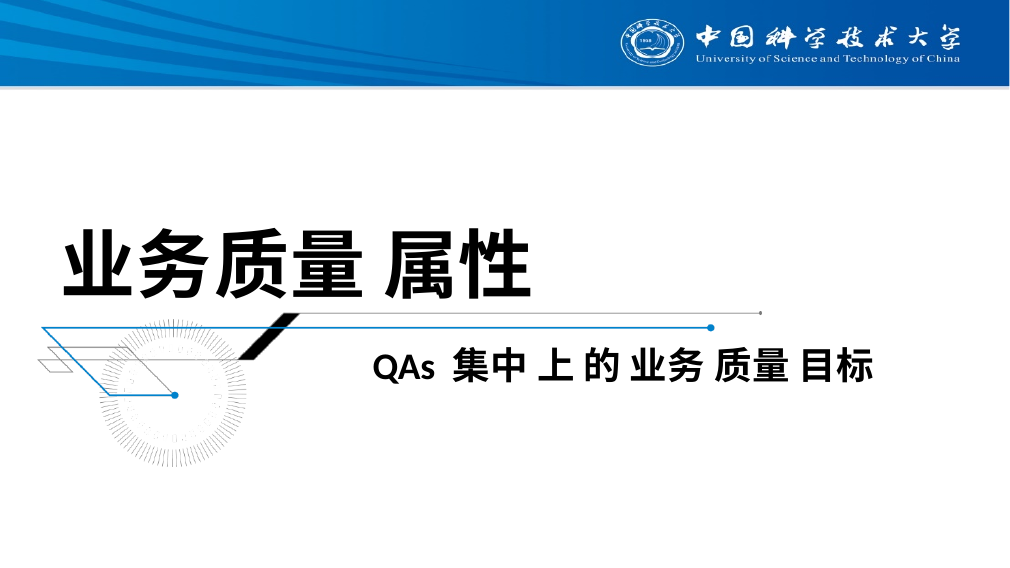

# 业务质量 属性
QAs 集中 上 的 业务 质量 目标